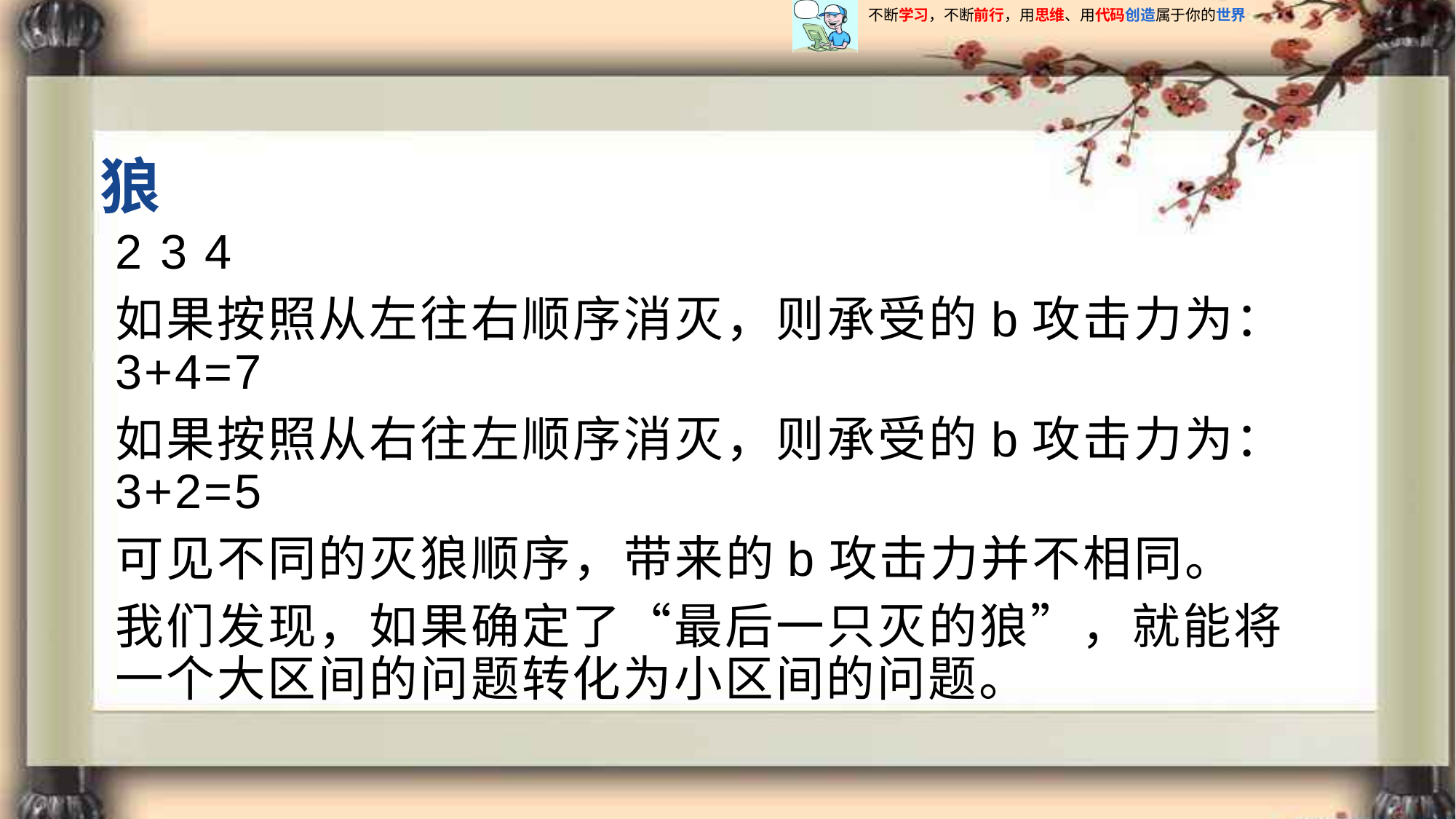

# 狼
2 3 4
如果按照从左往右顺序消灭，则承受的b攻击力为：3+4=7
如果按照从右往左顺序消灭，则承受的b攻击力为：3+2=5
可见不同的灭狼顺序，带来的b攻击力并不相同。
我们发现，如果确定了“最后一只灭的狼”，就能将一个大区间的问题转化为小区间的问题。